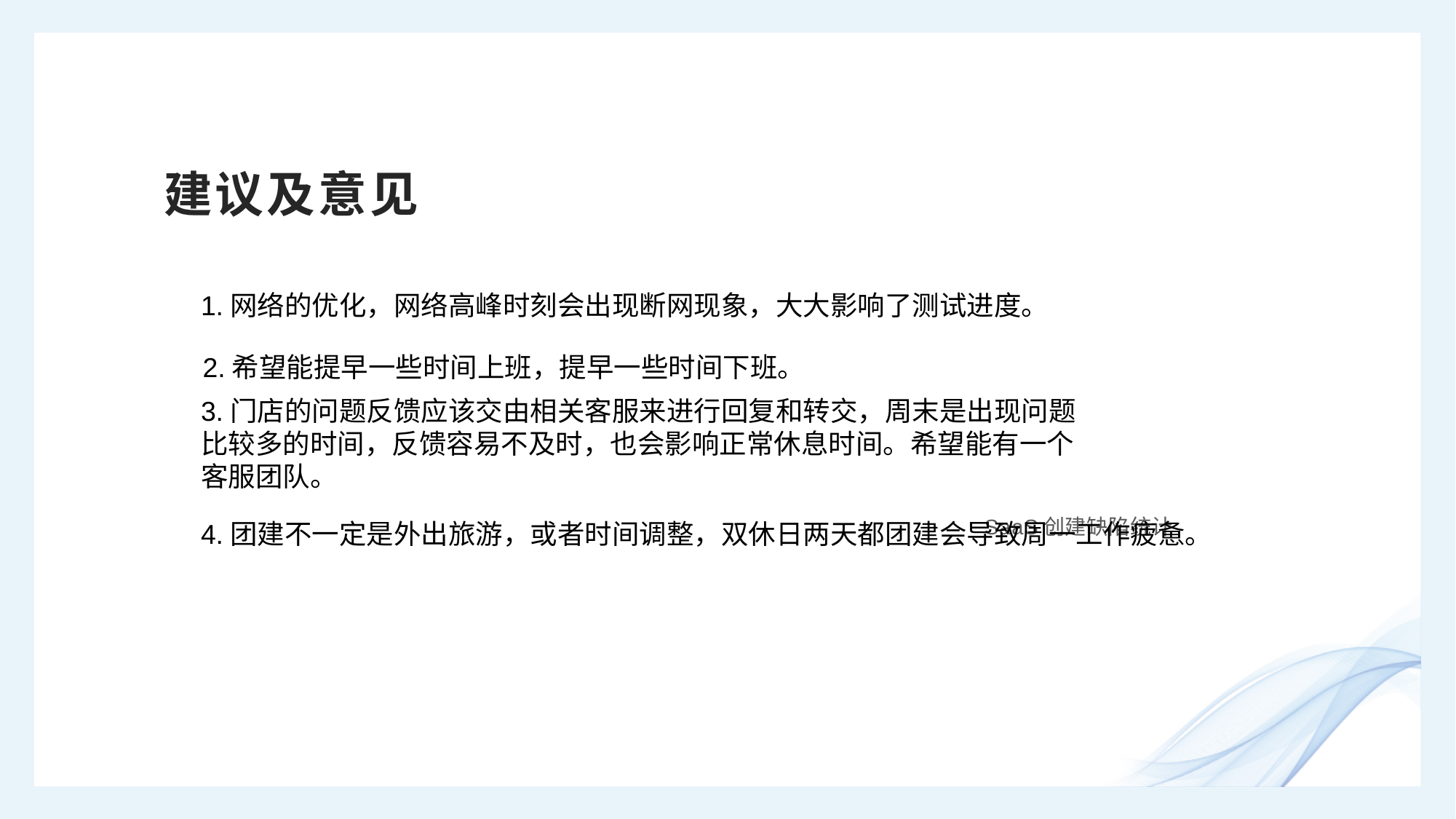

# 建议及意见
1.网络的优化，网络高峰时刻会出现断网现象，大大影响了测试进度。
2.希望能提早一些时间上班，提早一些时间下班。
3.门店的问题反馈应该交由相关客服来进行回复和转交，周末是出现问题比较多的时间，反馈容易不及时，也会影响正常休息时间。希望能有一个客服团队。

### Chart: SaaS创建缺陷统计

| Category |
|---|
4.团建不一定是外出旅游，或者时间调整，双休日两天都团建会导致周一工作疲惫。